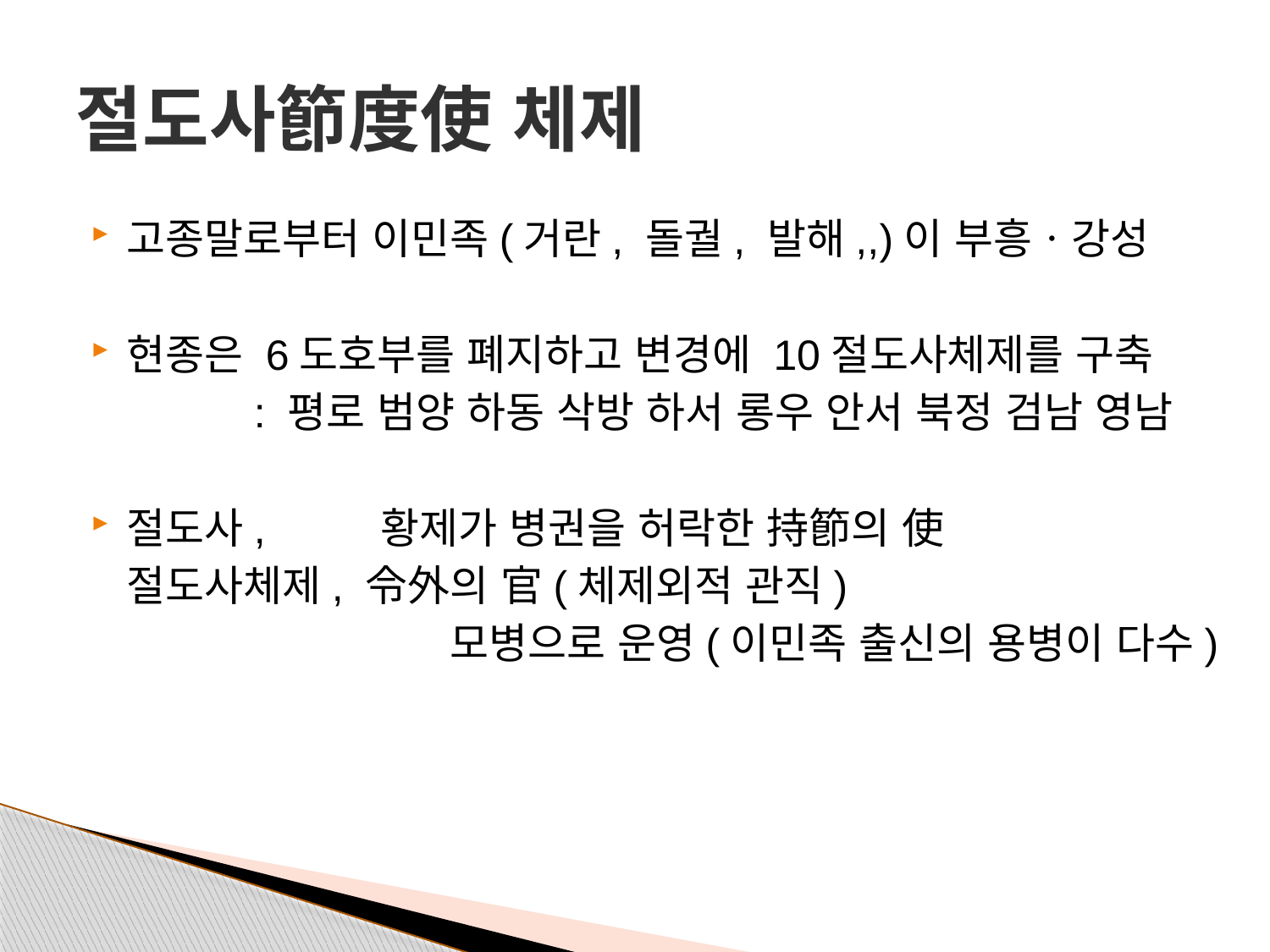

# 절도사節度使 체제
고종말로부터 이민족(거란, 돌궐, 발해,,)이 부흥ㆍ강성

현종은 6도호부를 폐지하고 변경에 10절도사체제를 구축
		: 평로 범양 하동 삭방 하서 롱우 안서 북정 검남 영남

절도사, 	황제가 병권을 허락한 持節의 使
	절도사체제, 令外의 官(체제외적 관직)
			     모병으로 운영(이민족 출신의 용병이 다수)